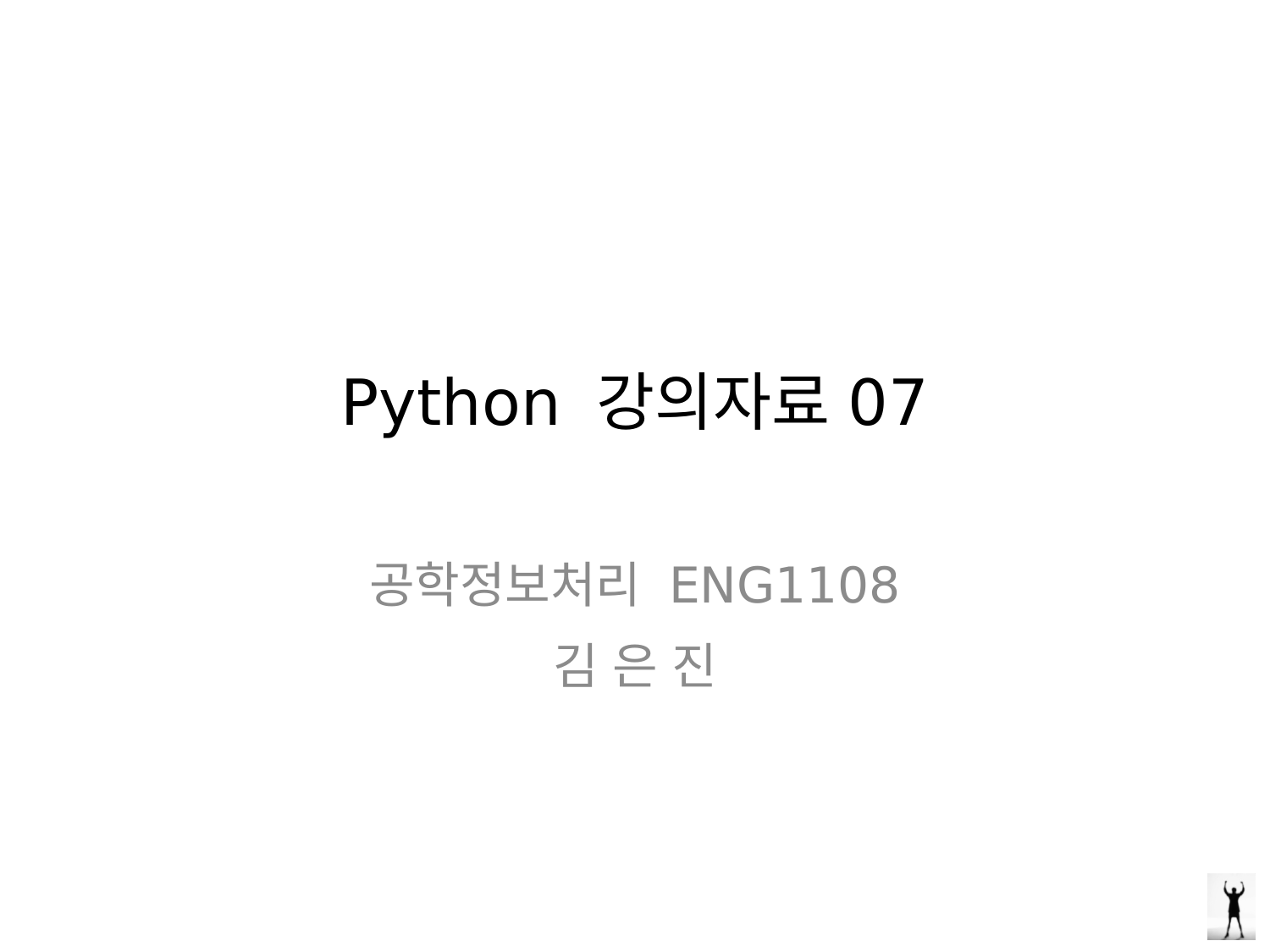

# Python 강의자료07
공학정보처리 ENG1108
김 은 진